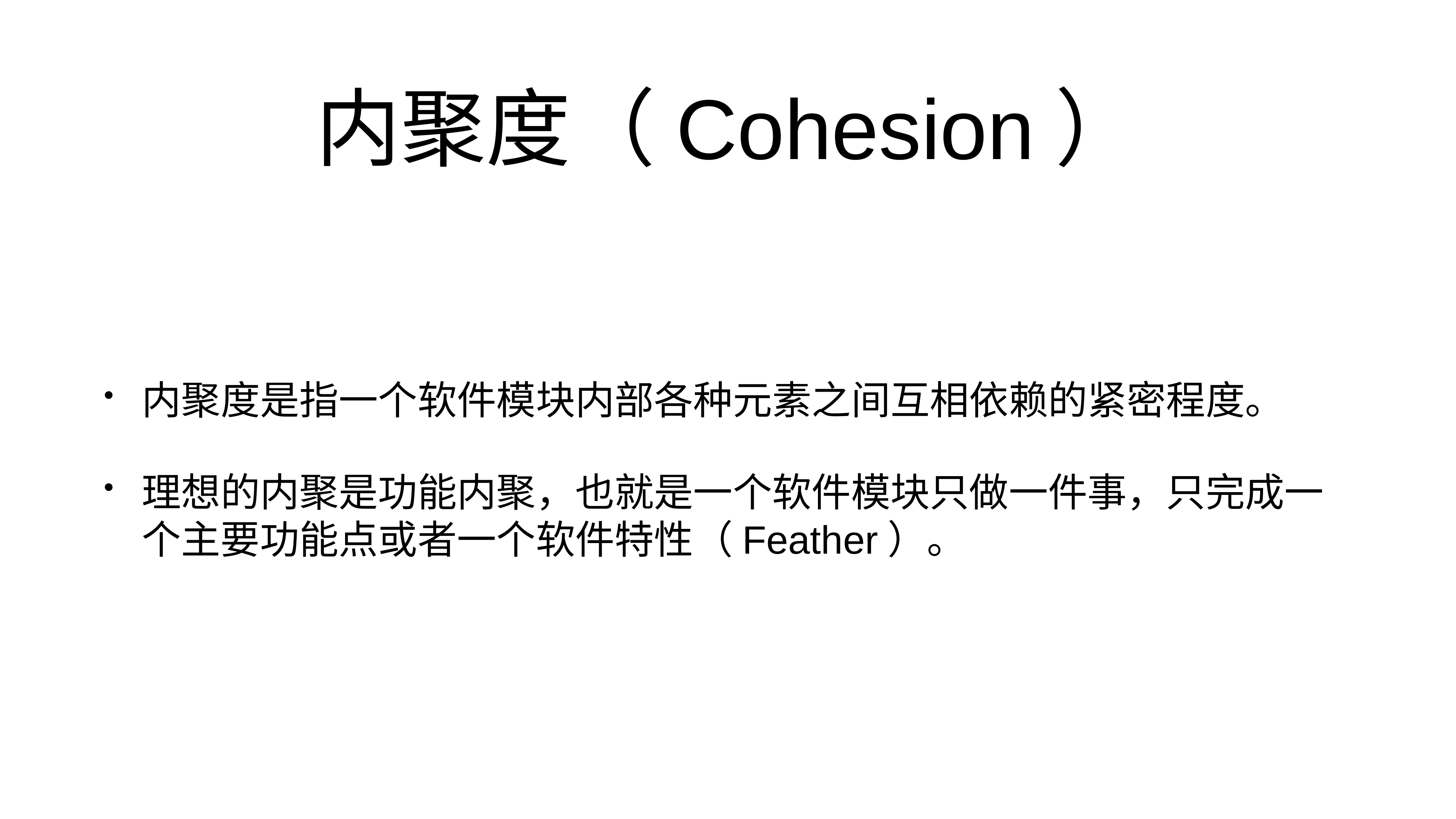

# 内聚度（Cohesion）
内聚度是指一个软件模块内部各种元素之间互相依赖的紧密程度。
理想的内聚是功能内聚，也就是一个软件模块只做一件事，只完成一个主要功能点或者一个软件特性（Feather）。